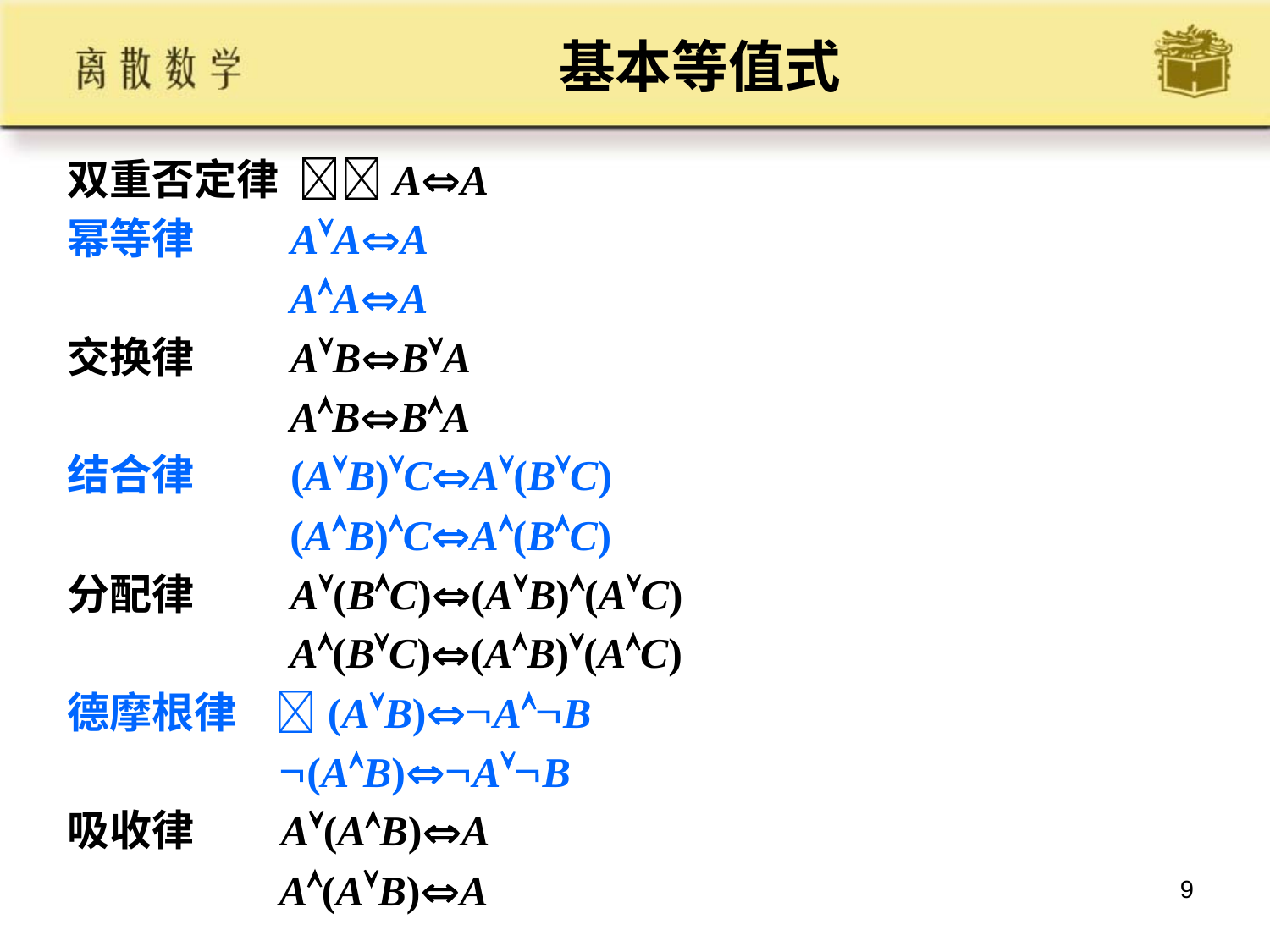

# 基本等值式
双重否定律  ¬¬A⇔A
幂等律         A∨A⇔A
                     A∧A⇔A
交换律         A∨B⇔B∨A
                     A∧B⇔B∧A
结合律         (A∨B)∨C⇔A∨(B∨C)
                     (A∧B)∧C⇔A∧(B∧C)
分配律         A∨(B∧C)⇔(A∨B)∧(A∨C)
                     A∧(B∨C)⇔(A∧B)∨(A∧C)
德摩根律    ¬(A∨B)⇔¬A∧¬B
                    ¬(A∧B)⇔¬A∨¬B
吸收律        A∨(A∧B)⇔A
                    A∧(A∨B)⇔A
9